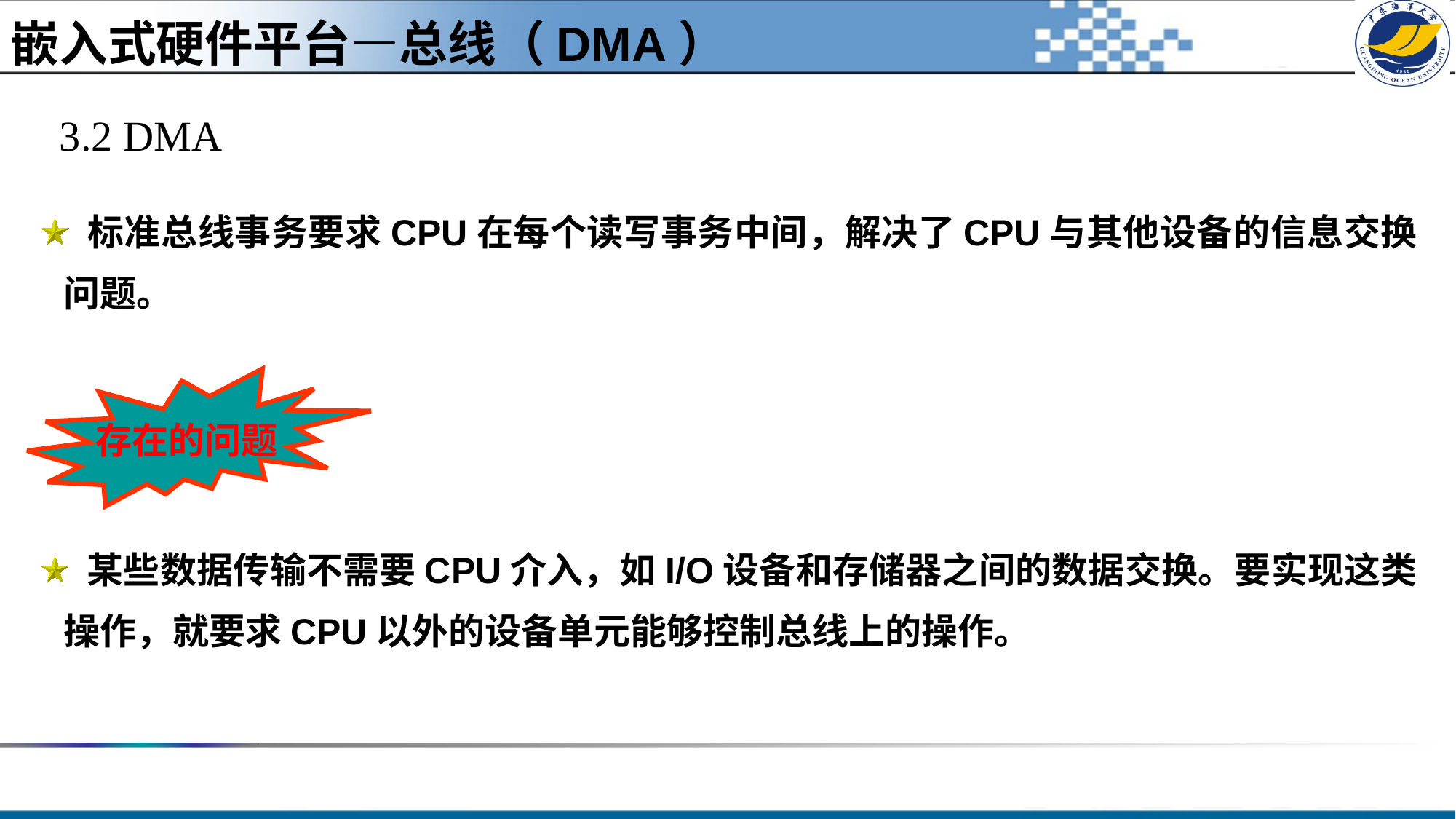

嵌入式硬件平台—总线（DMA）
#
3.2 DMA
 标准总线事务要求CPU在每个读写事务中间，解决了CPU与其他设备的信息交换问题。

 某些数据传输不需要CPU介入，如I/O设备和存储器之间的数据交换。要实现这类操作，就要求CPU以外的设备单元能够控制总线上的操作。
存在的问题
28